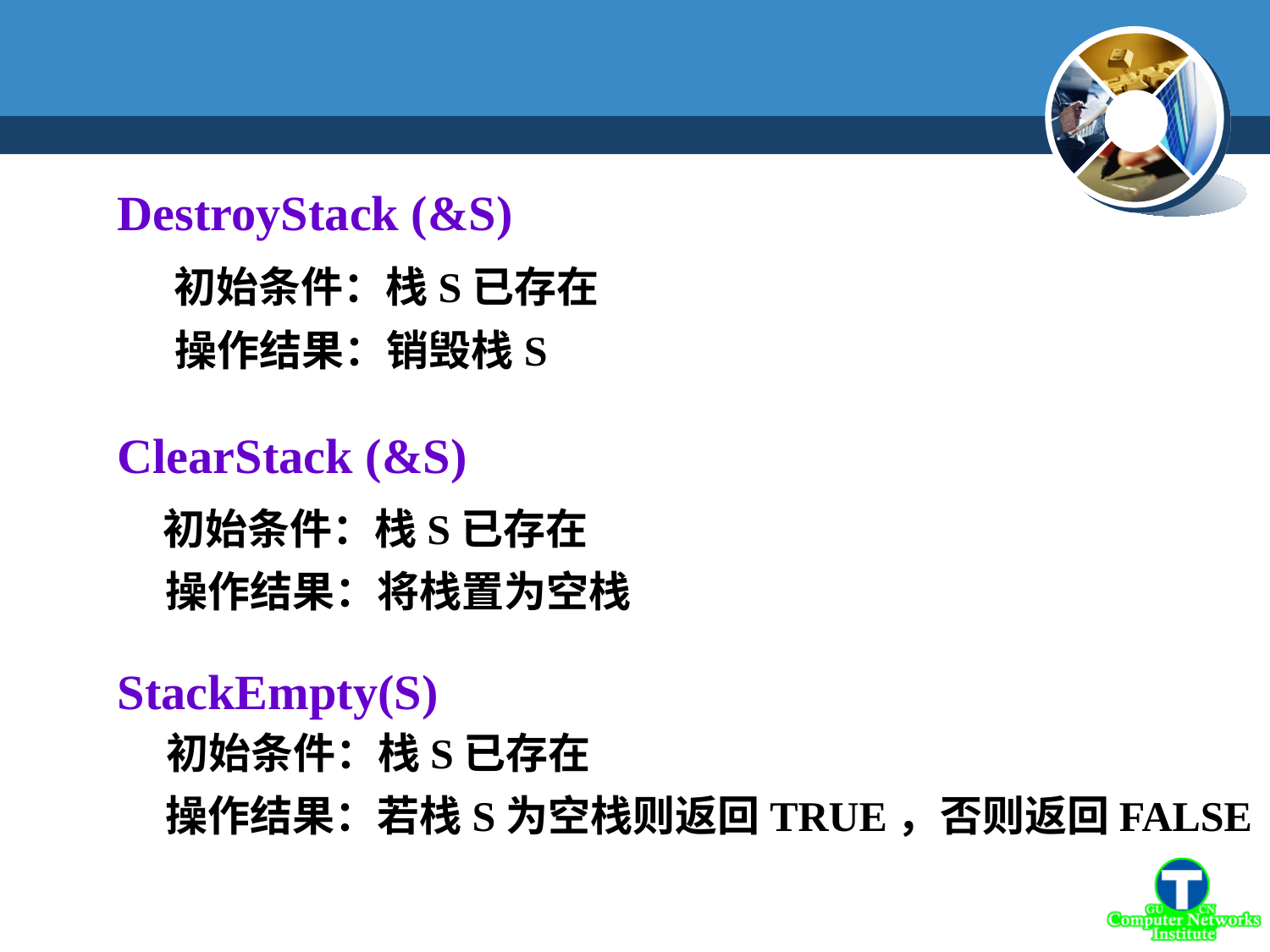

DestroyStack (&S)
    初始条件：栈S已存在
     操作结果：销毁栈S
ClearStack (&S)
   初始条件：栈S已存在
    操作结果：将栈置为空栈
StackEmpty(S)
   初始条件：栈S已存在
    操作结果：若栈S为空栈则返回TRUE，否则返回FALSE